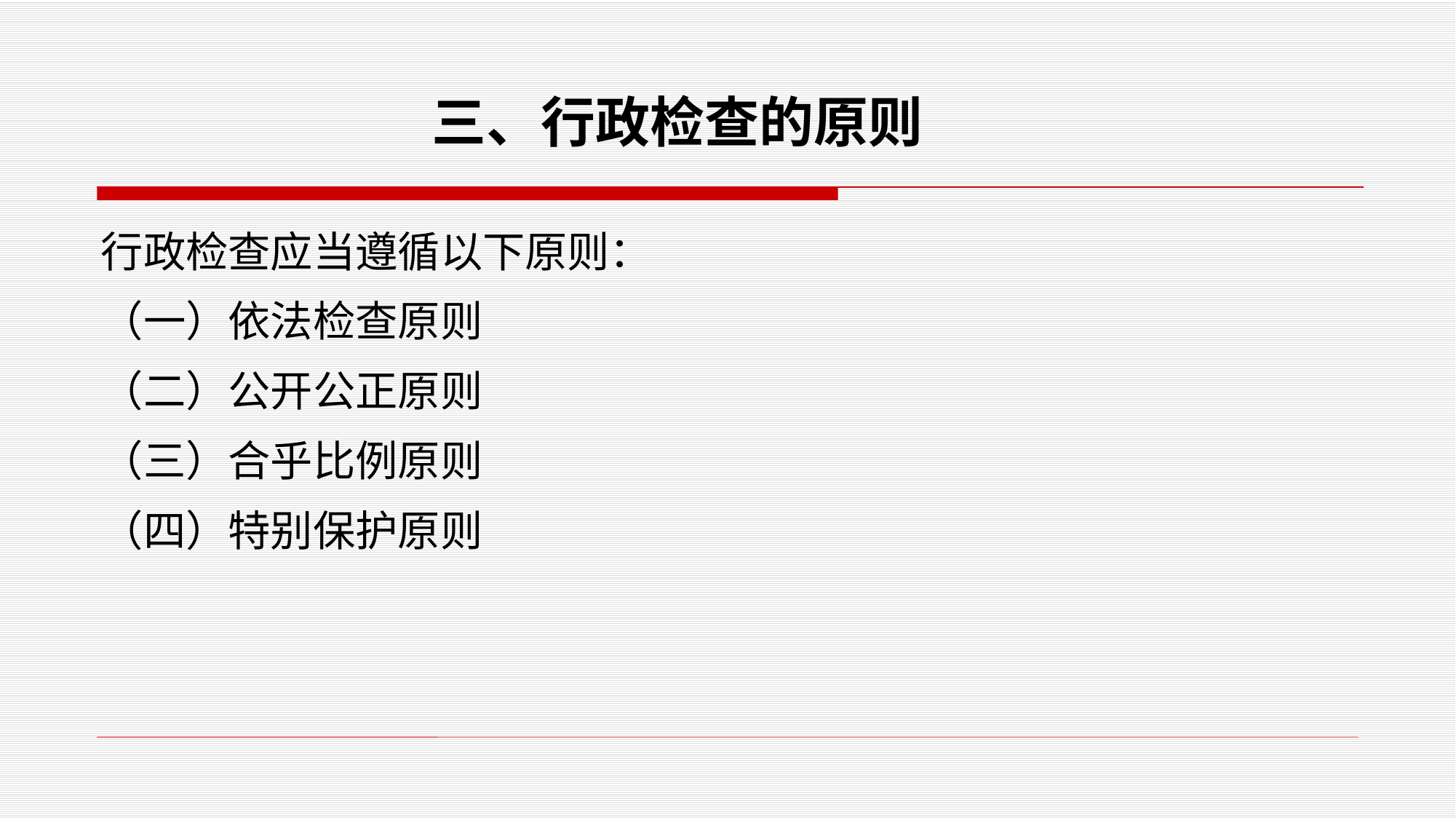

#
三、行政检查的原则
行政检查应当遵循以下原则：
（一）依法检查原则
（二）公开公正原则
（三）合乎比例原则
（四）特别保护原则